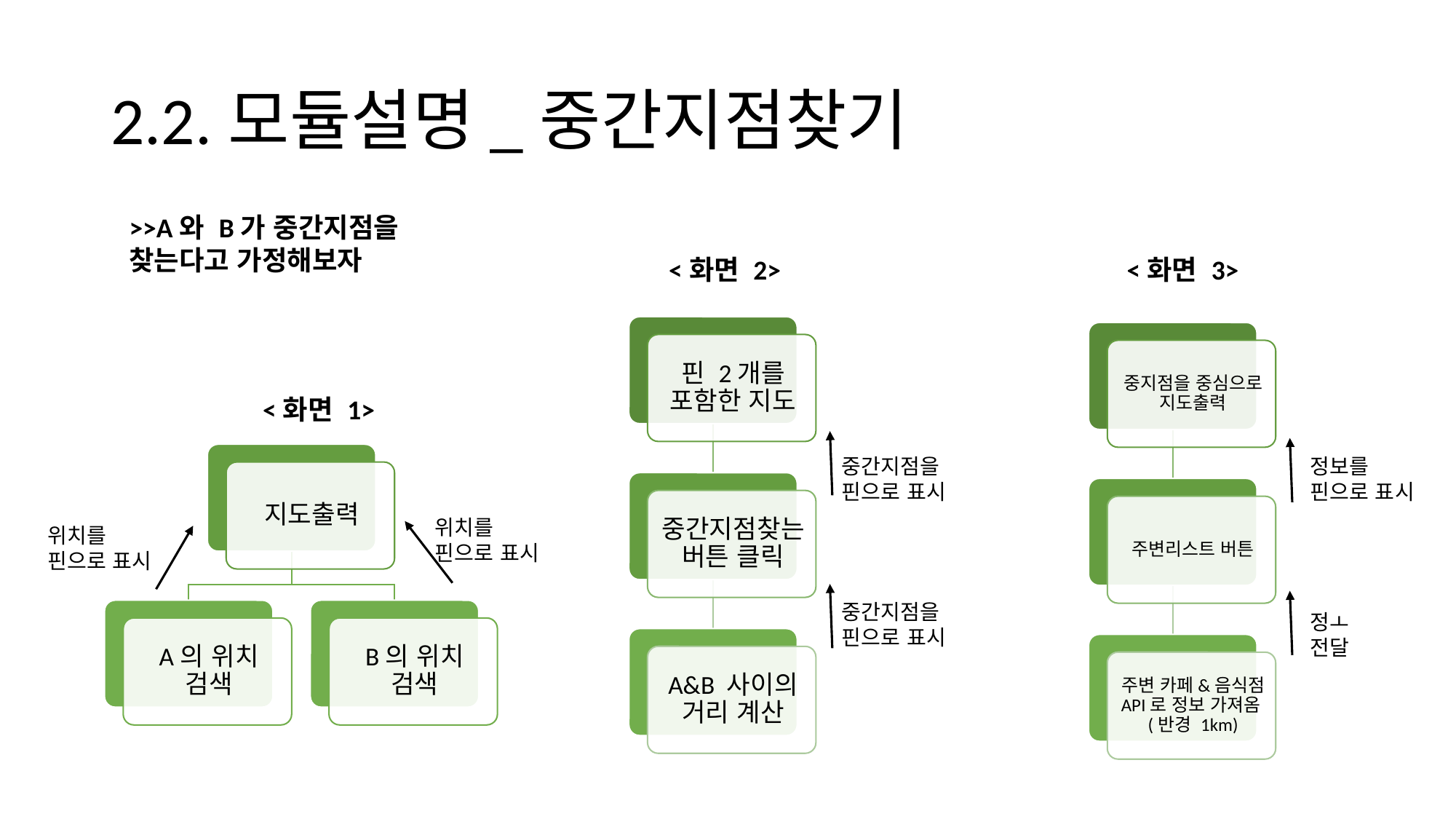

# 2.2.모듈설명_중간지점찾기
>>A와 B가 중간지점을 찾는다고 가정해보자
<화면 2>
<화면 3>
핀 2개를 포함한 지도
중간지점찾는 버튼 클릭
A&B 사이의 거리 계산
중지점을 중심으로 지도출력
주변리스트 버튼
주변 카페&음식점 API로 정보 가져옴(반경 1km)
<화면 1>
지도출력
A의 위치 검색
B의 위치 검색
정보를
핀으로 표시
중간지점을
핀으로 표시
위치를
핀으로 표시
위치를
핀으로 표시
중간지점을
핀으로 표시
정ㅗ
전달